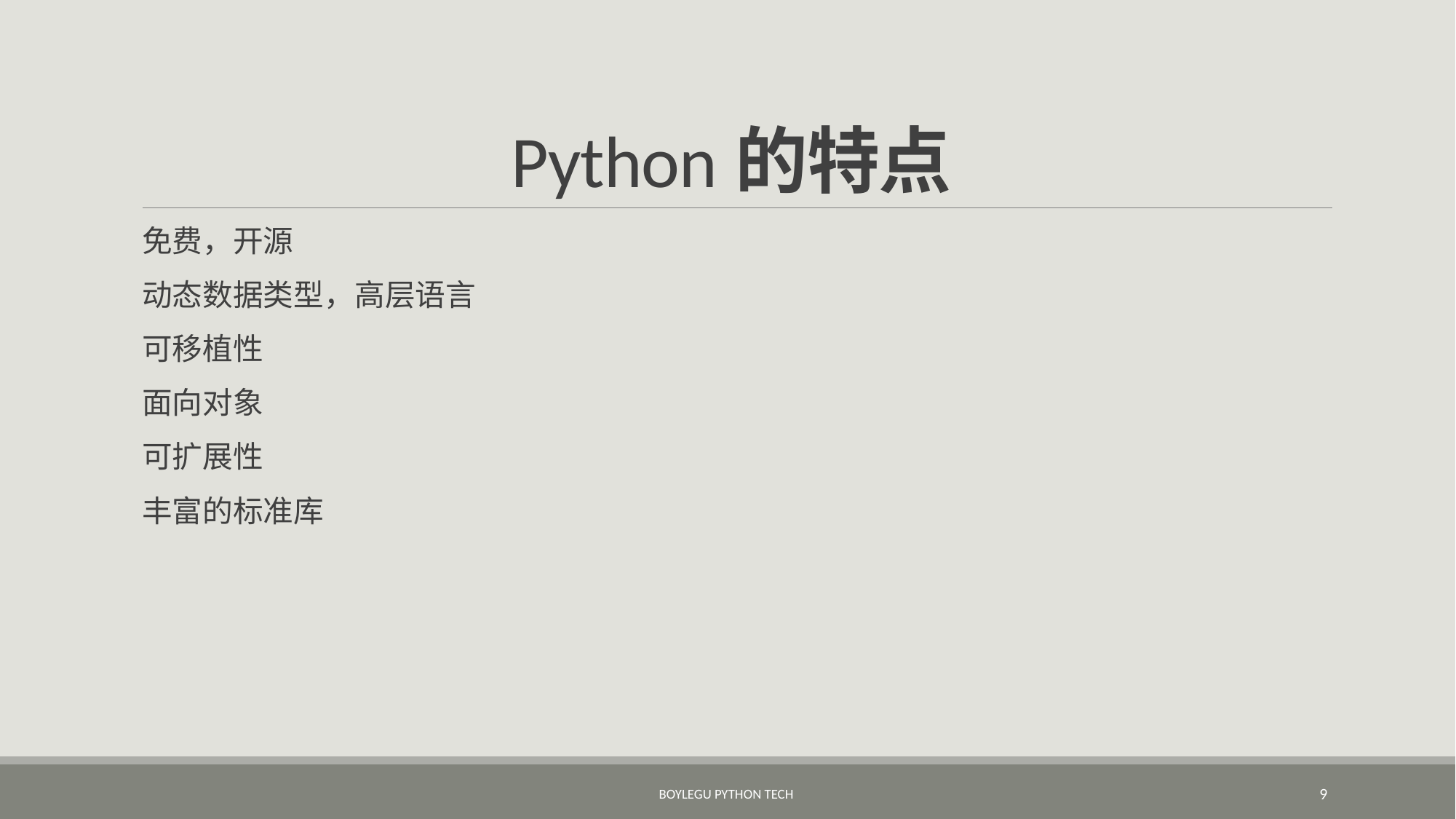

# Python的特点
免费，开源
动态数据类型，高层语言
可移植性
面向对象
可扩展性
丰富的标准库
BoyleGu Python Tech
9